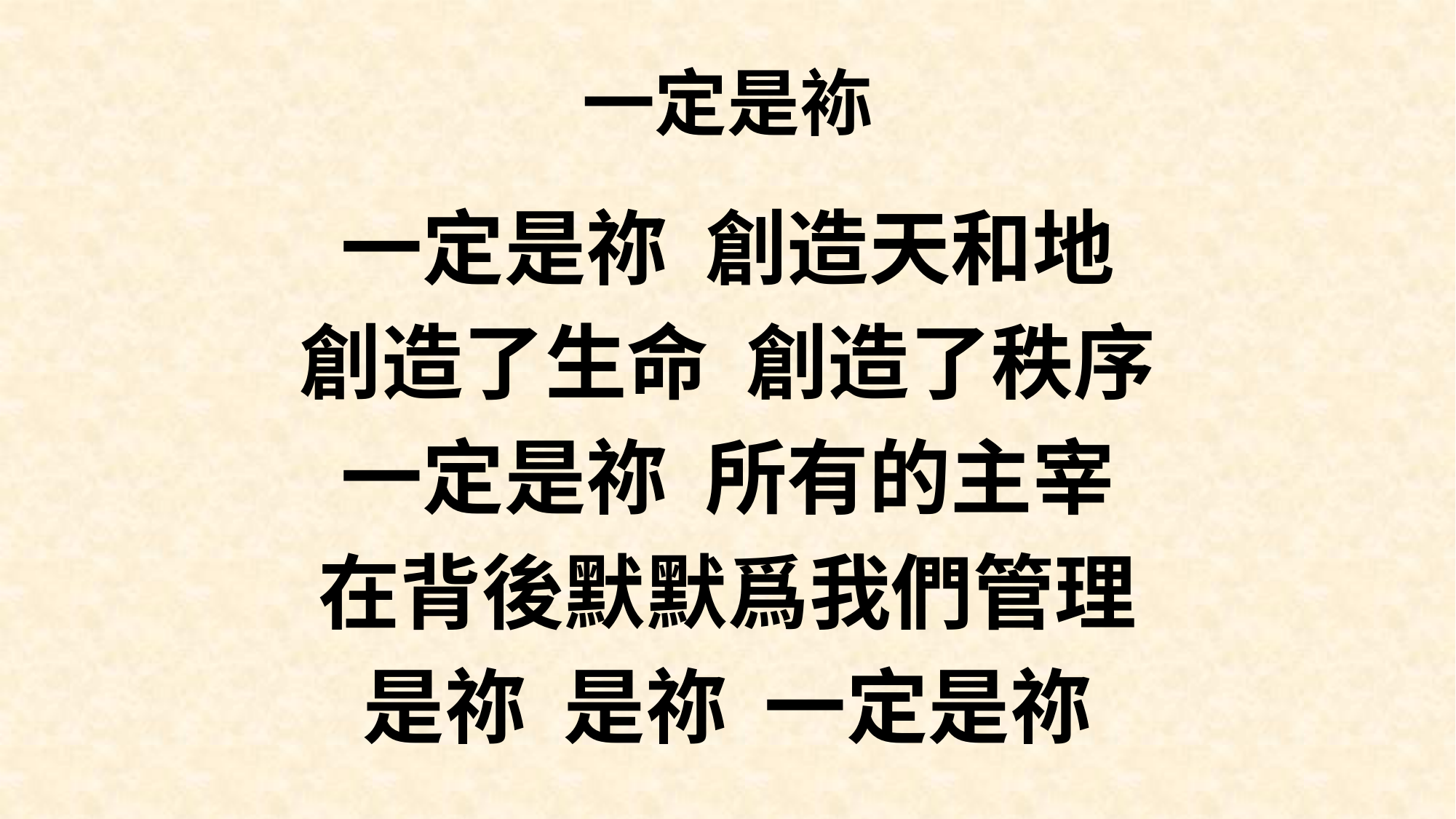

# 一定是袮
一定是祢  創造天和地
創造了生命  創造了秩序
一定是祢  所有的主宰
在背後默默爲我們管理
是祢  是祢  一定是祢